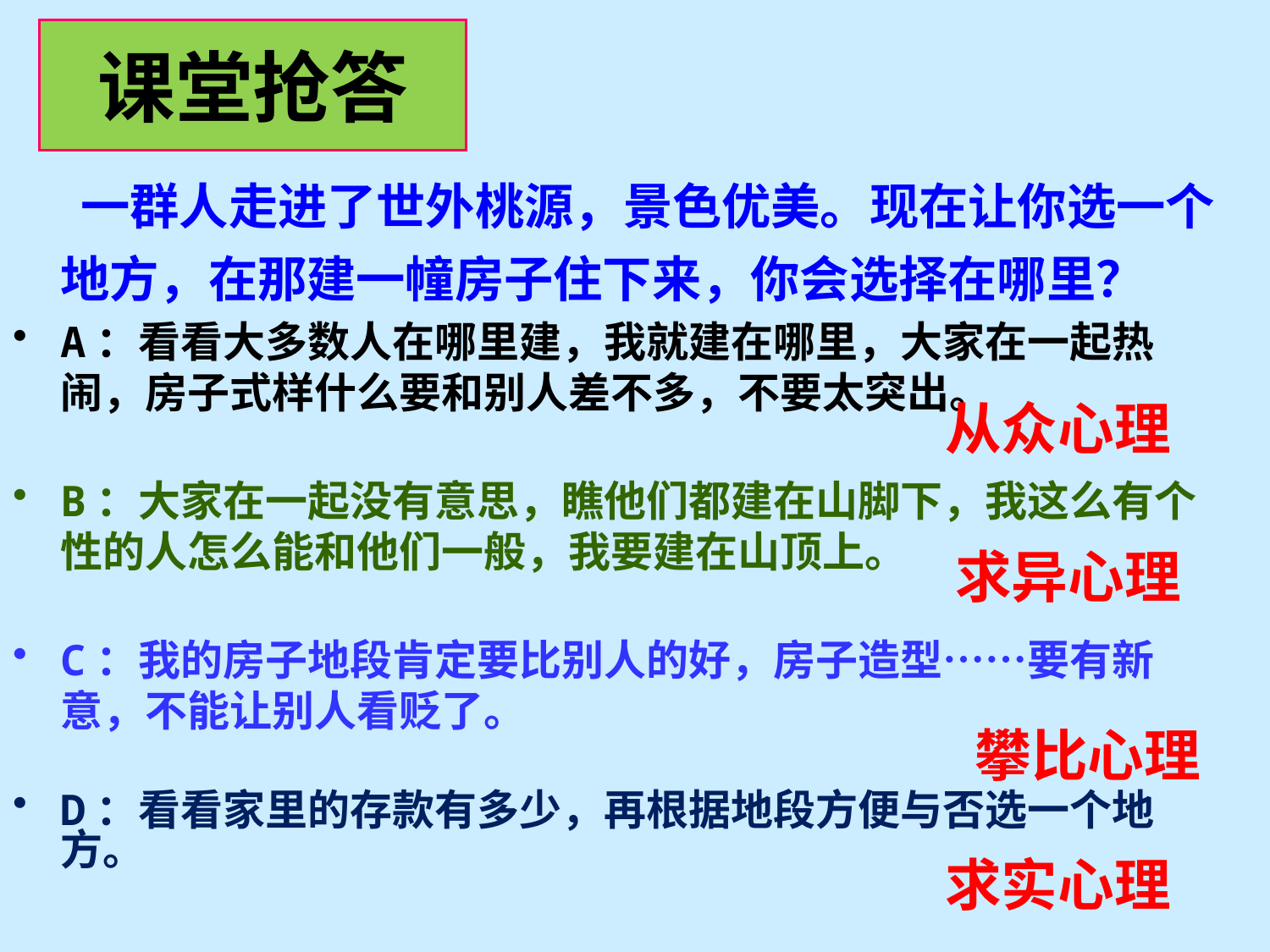

# 课堂抢答
     一群人走进了世外桃源，景色优美。现在让你选一个地方，在那建一幢房子住下来，你会选择在哪里？
A：看看大多数人在哪里建，我就建在哪里，大家在一起热闹，房子式样什么要和别人差不多，不要太突出。

B：大家在一起没有意思，瞧他们都建在山脚下，我这么有个性的人怎么能和他们一般，我要建在山顶上。

C：我的房子地段肯定要比别人的好，房子造型……要有新意，不能让别人看贬了。

D：看看家里的存款有多少，再根据地段方便与否选一个地方。
从众心理
求异心理
攀比心理
求实心理